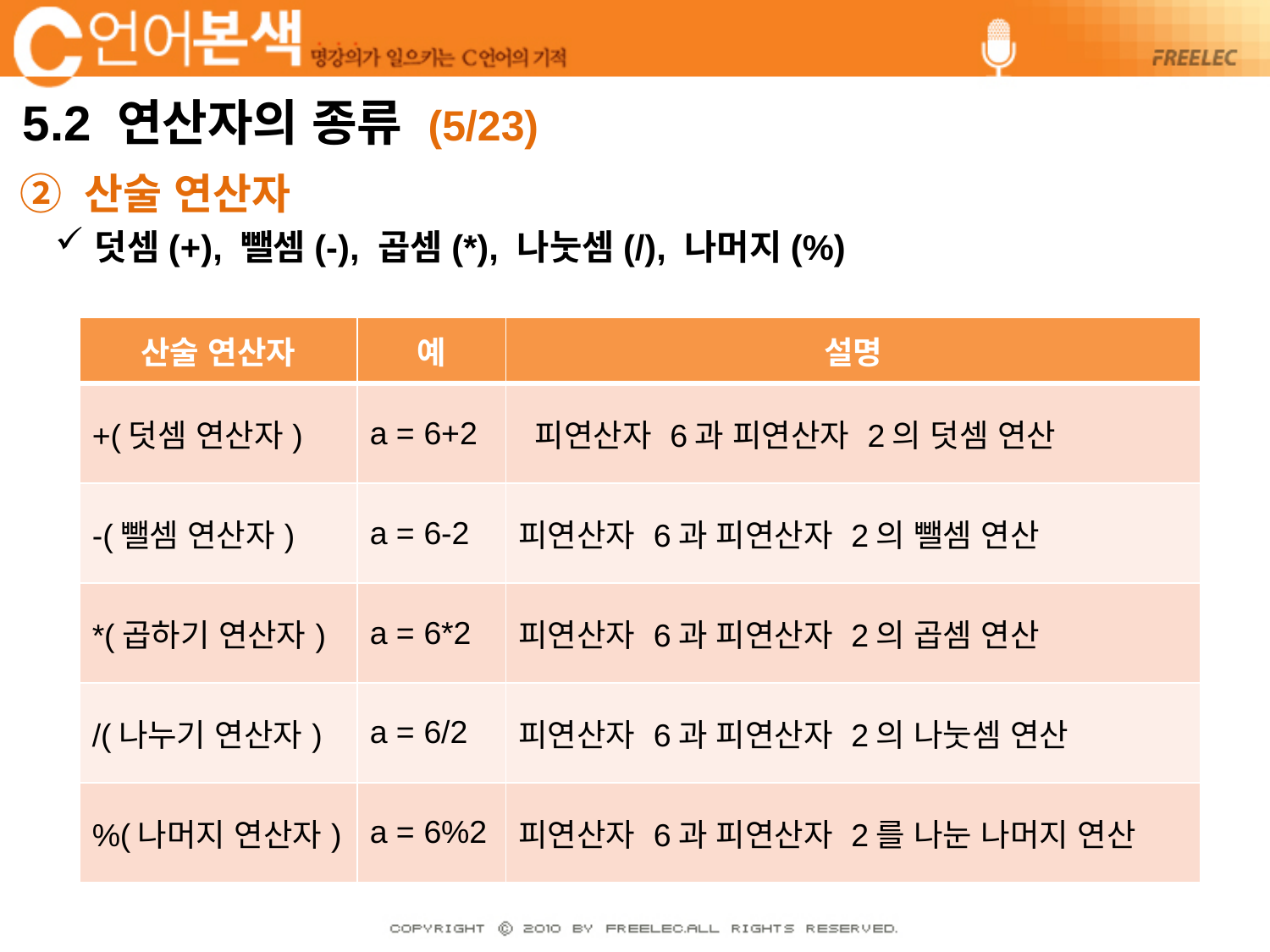

# 5.2 연산자의 종류 (5/23)
② 산술 연산자
덧셈(+), 뺄셈(-), 곱셈(*), 나눗셈(/), 나머지(%)

| 산술 연산자 | 예 | 설명 |
| --- | --- | --- |
| +(덧셈 연산자) | a = 6+2 | 피연산자 6과 피연산자 2의 덧셈 연산 |
| -(뺄셈 연산자) | a = 6-2 | 피연산자 6과 피연산자 2의 뺄셈 연산 |
| \*(곱하기 연산자) | a = 6\*2 | 피연산자 6과 피연산자 2의 곱셈 연산 |
| /(나누기 연산자) | a = 6/2 | 피연산자 6과 피연산자 2의 나눗셈 연산 |
| %(나머지 연산자) | a = 6%2 | 피연산자 6과 피연산자 2를 나눈 나머지 연산 |